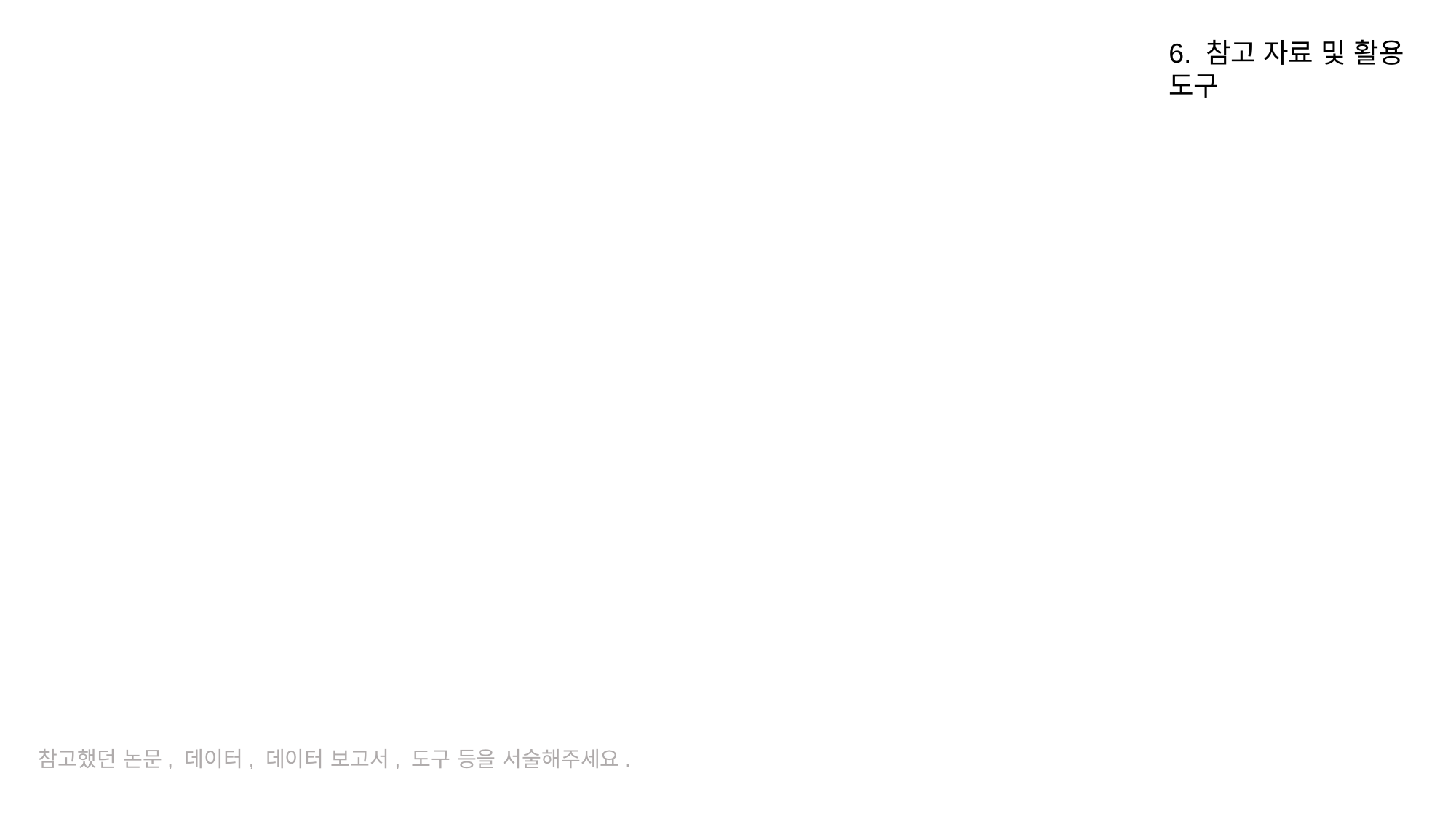

6. 참고 자료 및 활용 도구
참고했던 논문, 데이터, 데이터 보고서, 도구 등을 서술해주세요.